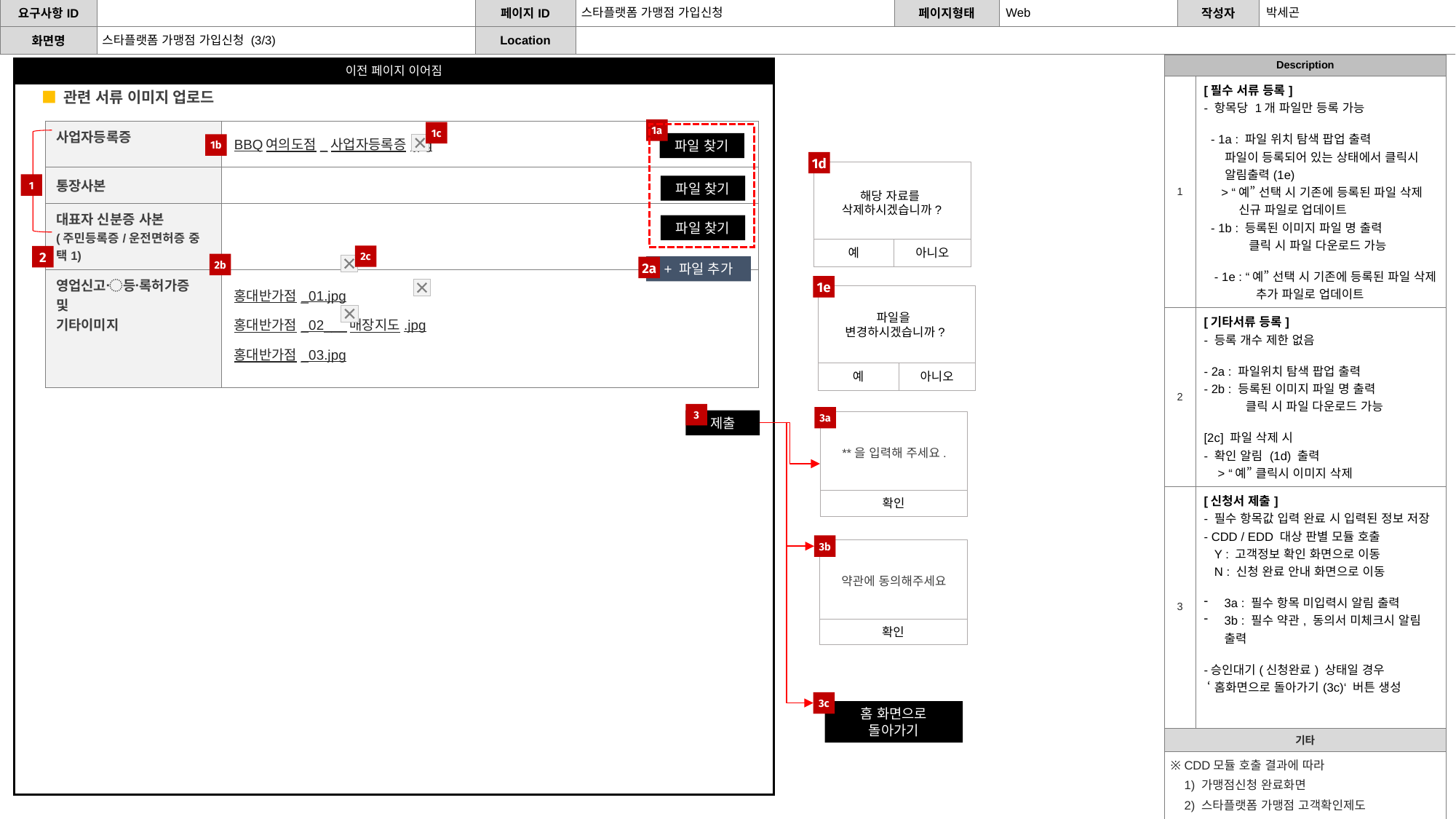

스타플랫폼 가맹점 가입신청
Web
박세곤
스타플랫폼 가맹점 가입신청 (3/3)
| Description |  |
| --- | --- |
| 1 | [필수 서류 등록] - 항목당 1개 파일만 등록 가능 - 1a : 파일 위치 탐색 팝업 출력 파일이 등록되어 있는 상태에서 클릭시 알림출력(1e) > “예” 선택 시 기존에 등록된 파일 삭제 신규 파일로 업데이트 - 1b : 등록된 이미지 파일 명 출력 클릭 시 파일 다운로드 가능 - 1e : “예” 선택 시 기존에 등록된 파일 삭제 추가 파일로 업데이트 |
| 2 | [기타서류 등록] - 등록 개수 제한 없음 - 2a : 파일위치 탐색 팝업 출력 - 2b : 등록된 이미지 파일 명 출력 클릭 시 파일 다운로드 가능 [2c] 파일 삭제 시 - 확인 알림 (1d) 출력 > “예” 클릭시 이미지 삭제 |
| 3 | [신청서 제출] - 필수 항목값 입력 완료 시 입력된 정보 저장 - CDD / EDD 대상 판별 모듈 호출 Y : 고객정보 확인 화면으로 이동 N : 신청 완료 안내 화면으로 이동 3a : 필수 항목 미입력시 알림 출력 3b : 필수 약관, 동의서 미체크시 알림 출력 -승인대기(신청완료) 상태일 경우 ‘홈화면으로 돌아가기(3c)‘ 버튼 생성 |
| 기타 |  |
| ※ CDD모듈 호출 결과에 따라 1) 가맹점신청 완료화면 2) 스타플랫폼 가맹점 고객확인제도 화면으로 분기처리 신규 & 신청 중인 경우에만 해당 내용 수정 가능 승인대기(신청완료) 상태에서는 수정 불가(real only 상태) |  |
이전 페이지 이어짐
■ 관련 서류 이미지 업로드

1a
| 사업자등록증 | BBQ여의도점\_사업자등록증.jpg |
| --- | --- |
| 통장사본 |  |
| 대표자 신분증 사본 (주민등록증/운전면허증 중 택1) |  |
| 영업신고〮등록〮허가증 및 기타이미지 | 홍대반가점\_01.jpg 홍대반가점\_02\_\_\_매장지도.jpg 홍대반가점\_03.jpg |
1c

파일 찾기
1b

1d

해당 자료를
삭제하시겠습니까?
예
아니오
1
파일 찾기
파일 찾기
2c
2
2b

+ 파일 추가
2a
1e

파일을
변경하시겠습니까?
예
아니오

3
3a
제출

**을 입력해 주세요.
확인
3b

약관에 동의해주세요
확인
3c
홈 화면으로 돌아가기